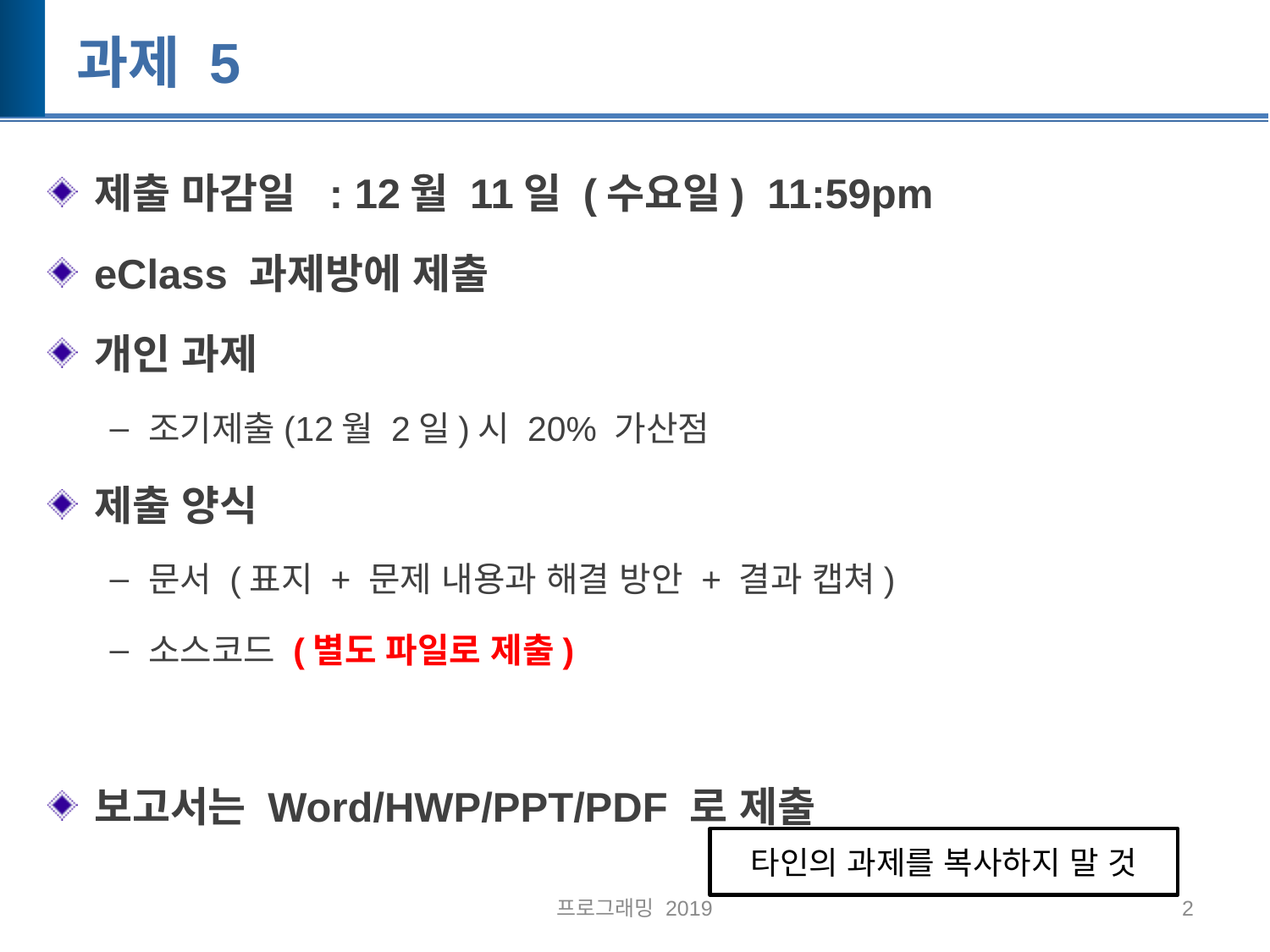

# 과제 5
제출 마감일  : 12월 11일 (수요일)  11:59pm
eClass 과제방에 제출
개인 과제
조기제출(12월 2일)시 20% 가산점
제출 양식
문서 (표지 + 문제 내용과 해결 방안 + 결과 캡쳐)
소스코드 (별도 파일로 제출)

보고서는 Word/HWP/PPT/PDF 로 제출
타인의 과제를 복사하지 말 것
프로그래밍 2019
2